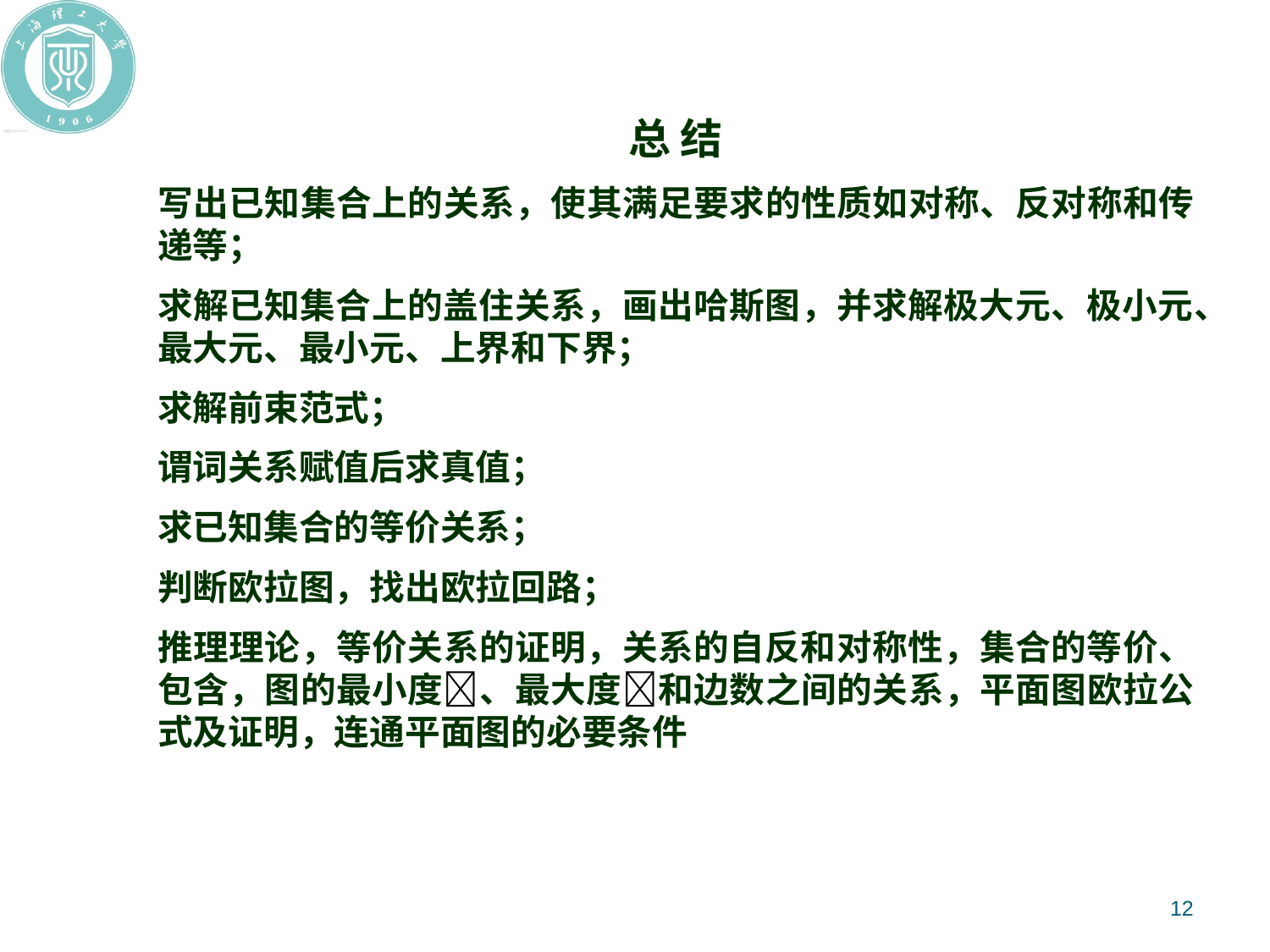

总 结
写出已知集合上的关系，使其满足要求的性质如对称、反对称和传递等；
求解已知集合上的盖住关系，画出哈斯图，并求解极大元、极小元、最大元、最小元、上界和下界；
求解前束范式；
谓词关系赋值后求真值；
求已知集合的等价关系；
判断欧拉图，找出欧拉回路；
推理理论，等价关系的证明，关系的自反和对称性，集合的等价、包含，图的最小度δ、最大度Δ和边数之间的关系，平面图欧拉公式及证明，连通平面图的必要条件
12